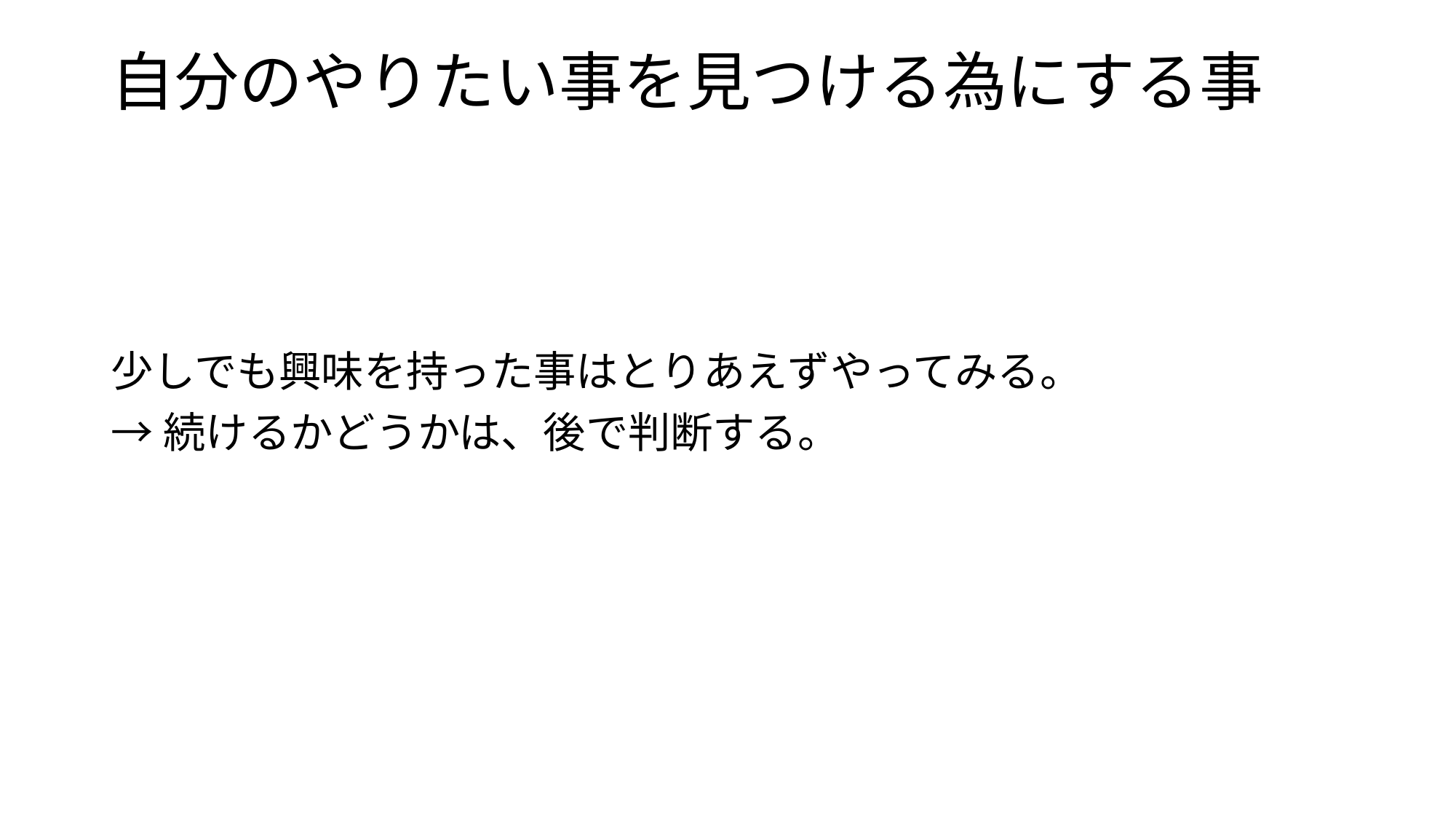

# 自分のやりたい事を見つける為にする事

少しでも興味を持った事はとりあえずやってみる。
→続けるかどうかは、後で判断する。